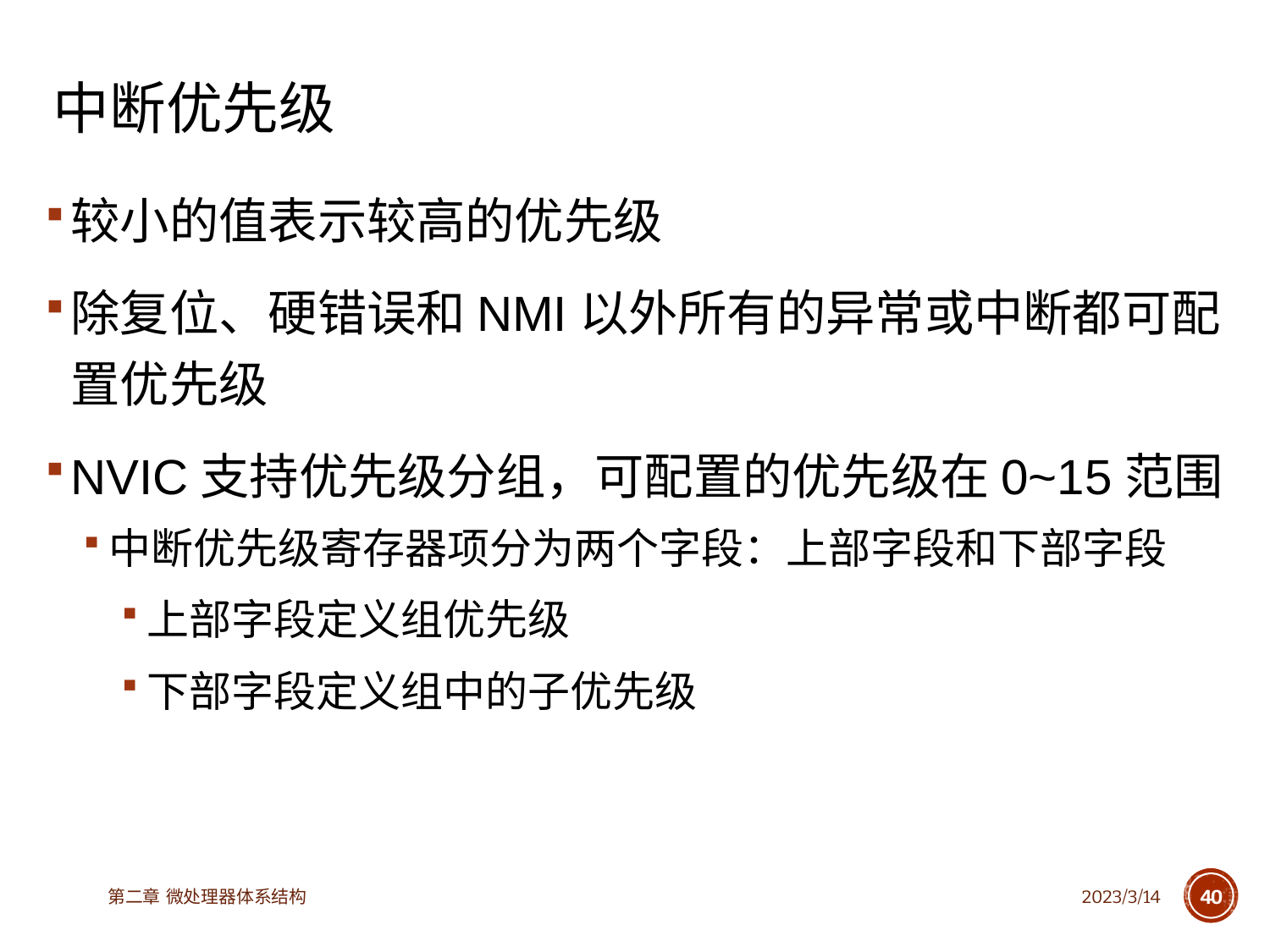

# 中断优先级
较小的值表示较高的优先级
除复位、硬错误和NMI以外所有的异常或中断都可配置优先级
NVIC支持优先级分组，可配置的优先级在0~15范围
中断优先级寄存器项分为两个字段：上部字段和下部字段
上部字段定义组优先级
下部字段定义组中的子优先级
第二章 微处理器体系结构
2023/3/14
40